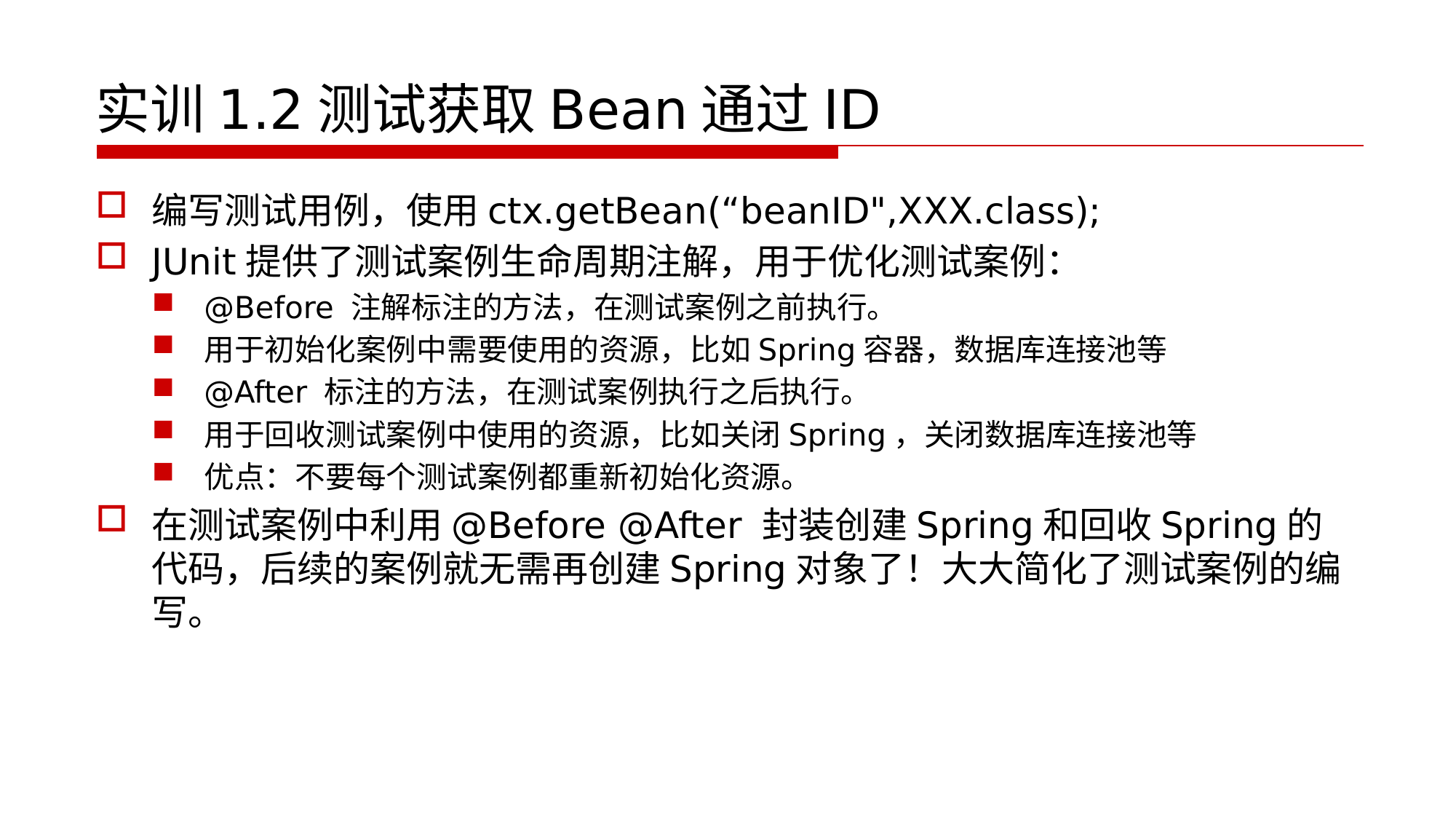

# 实训1.2测试获取Bean通过ID
编写测试用例，使用ctx.getBean(“beanID",XXX.class);
JUnit提供了测试案例生命周期注解，用于优化测试案例：
@Before 注解标注的方法，在测试案例之前执行。
用于初始化案例中需要使用的资源，比如Spring容器，数据库连接池等
@After 标注的方法，在测试案例执行之后执行。
用于回收测试案例中使用的资源，比如关闭Spring，关闭数据库连接池等
优点：不要每个测试案例都重新初始化资源。
在测试案例中利用@Before @After 封装创建Spring和回收Spring的代码，后续的案例就无需再创建Spring对象了！大大简化了测试案例的编写。